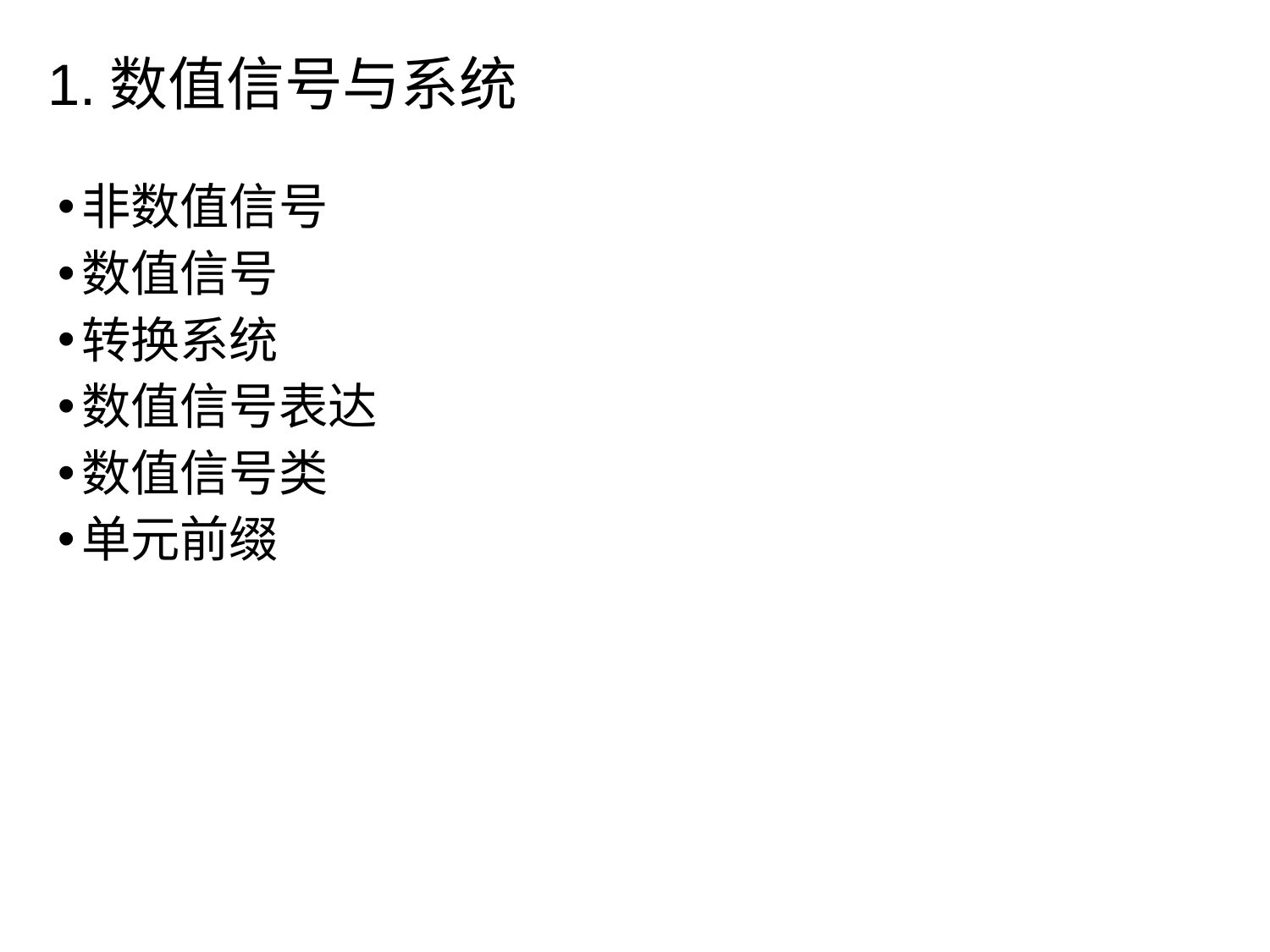

# 1.数值信号与系统
非数值信号
数值信号
转换系统
数值信号表达
数值信号类
单元前缀